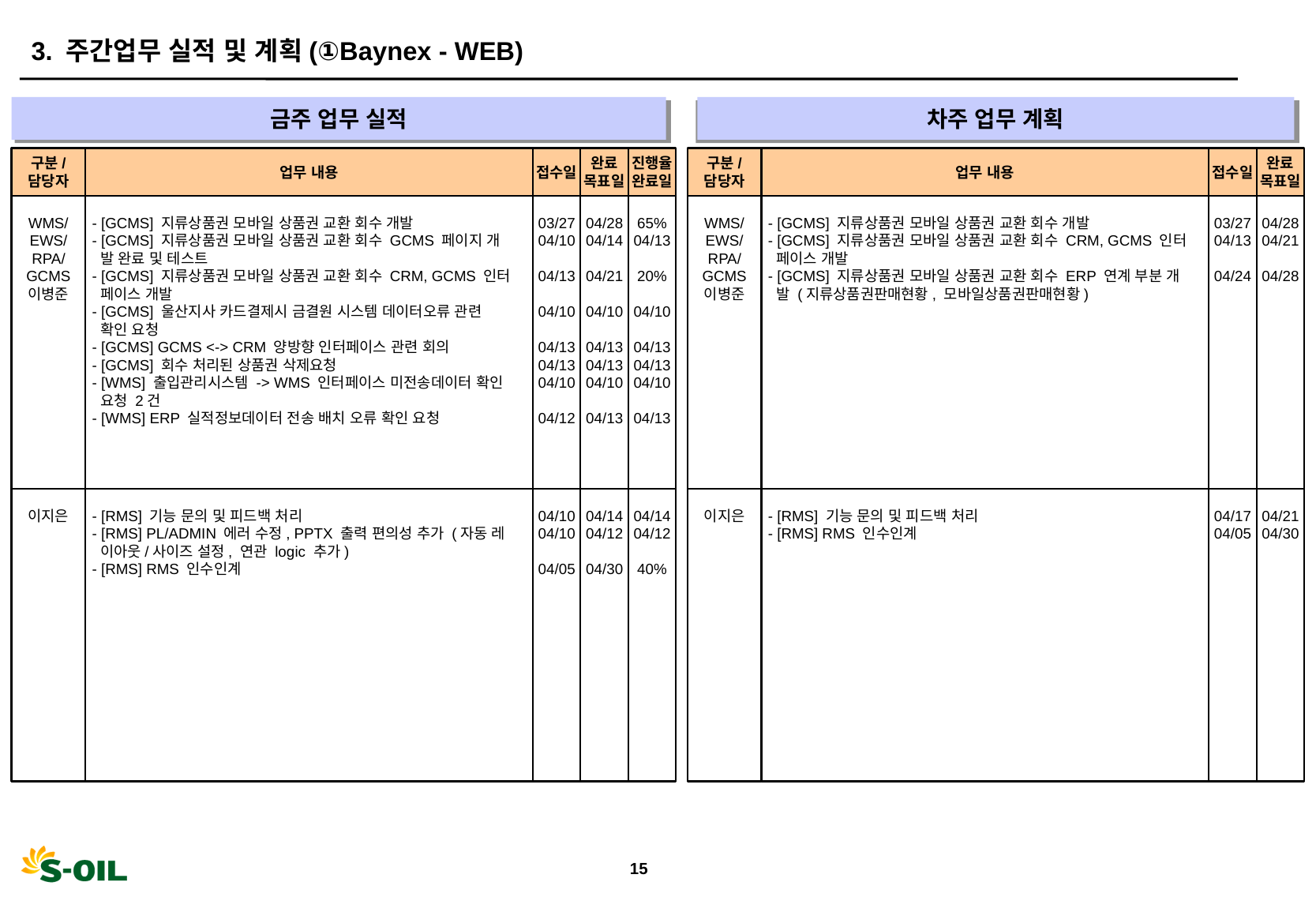

3. 주간업무 실적 및 계획(①Baynex - WEB)
금주 업무 실적
차주 업무 계획
" "
" "
구분/
담당자
업무 내용
접수일
완료
목표일
진행율
완료일
구분/
담당자
업무 내용
접수일
완료
목표일
WMS/
EWS/
RPA/
GCMS
이병준

- [GCMS] 지류상품권 모바일 상품권 교환 회수 개발
- [GCMS] 지류상품권 모바일 상품권 교환 회수 GCMS 페이지 개
  발 완료 및 테스트
- [GCMS] 지류상품권 모바일 상품권 교환 회수 CRM, GCMS 인터
  페이스 개발
- [GCMS] 울산지사 카드결제시 금결원 시스템 데이터오류 관련
  확인 요청
- [GCMS] GCMS <-> CRM 양방향 인터페이스 관련 회의
- [GCMS] 회수 처리된 상품권 삭제요청
- [WMS] 출입관리시스템 -> WMS 인터페이스 미전송데이터 확인
  요청 2건
- [WMS] ERP 실적정보데이터 전송 배치 오류 확인 요청
03/27
04/10
04/13
04/10
04/13
04/13
04/10
04/12
04/28
04/14
04/21
04/10
04/13
04/13
04/10
04/13
65%
04/13
20%
04/10
04/13
04/13
04/10
04/13
WMS/
EWS/
RPA/
GCMS
이병준

- [GCMS] 지류상품권 모바일 상품권 교환 회수 개발
- [GCMS] 지류상품권 모바일 상품권 교환 회수 CRM, GCMS 인터
  페이스 개발
- [GCMS] 지류상품권 모바일 상품권 교환 회수 ERP 연계 부분 개
  발 (지류상품권판매현황, 모바일상품권판매현황)
03/27
04/13
04/24
04/28
04/21
04/28
이지은

- [RMS] 기능 문의 및 피드백 처리
- [RMS] PL/ADMIN 에러 수정, PPTX 출력 편의성 추가 (자동 레
  이아웃/사이즈 설정, 연관 logic 추가)
- [RMS] RMS 인수인계
04/10
04/10
04/05
04/14
04/12
04/30
04/14
04/12
40%
이지은

- [RMS] 기능 문의 및 피드백 처리
- [RMS] RMS 인수인계
04/17
04/05
04/21
04/30